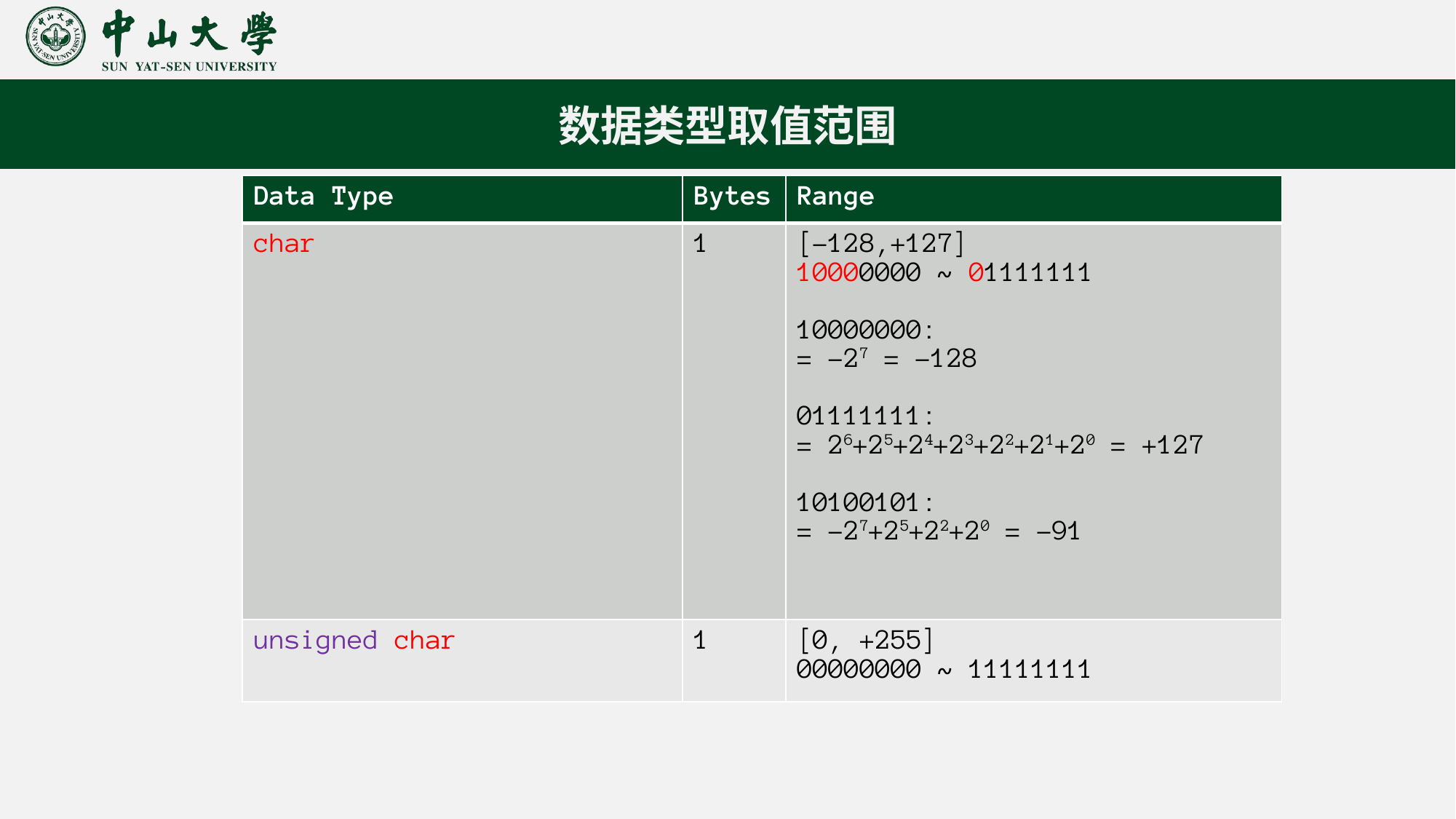

数据类型取值范围
| Data Type | Bytes | Range |
| --- | --- | --- |
| char | 1 | [-128,+127] 10000000 ~ 01111111 10000000: = -27 = -128 01111111: = 26+25+24+23+22+21+20 = +127 10100101: = -27+25+22+20 = -91 |
| unsigned char | 1 | [0, +255] 00000000 ~ 11111111 |